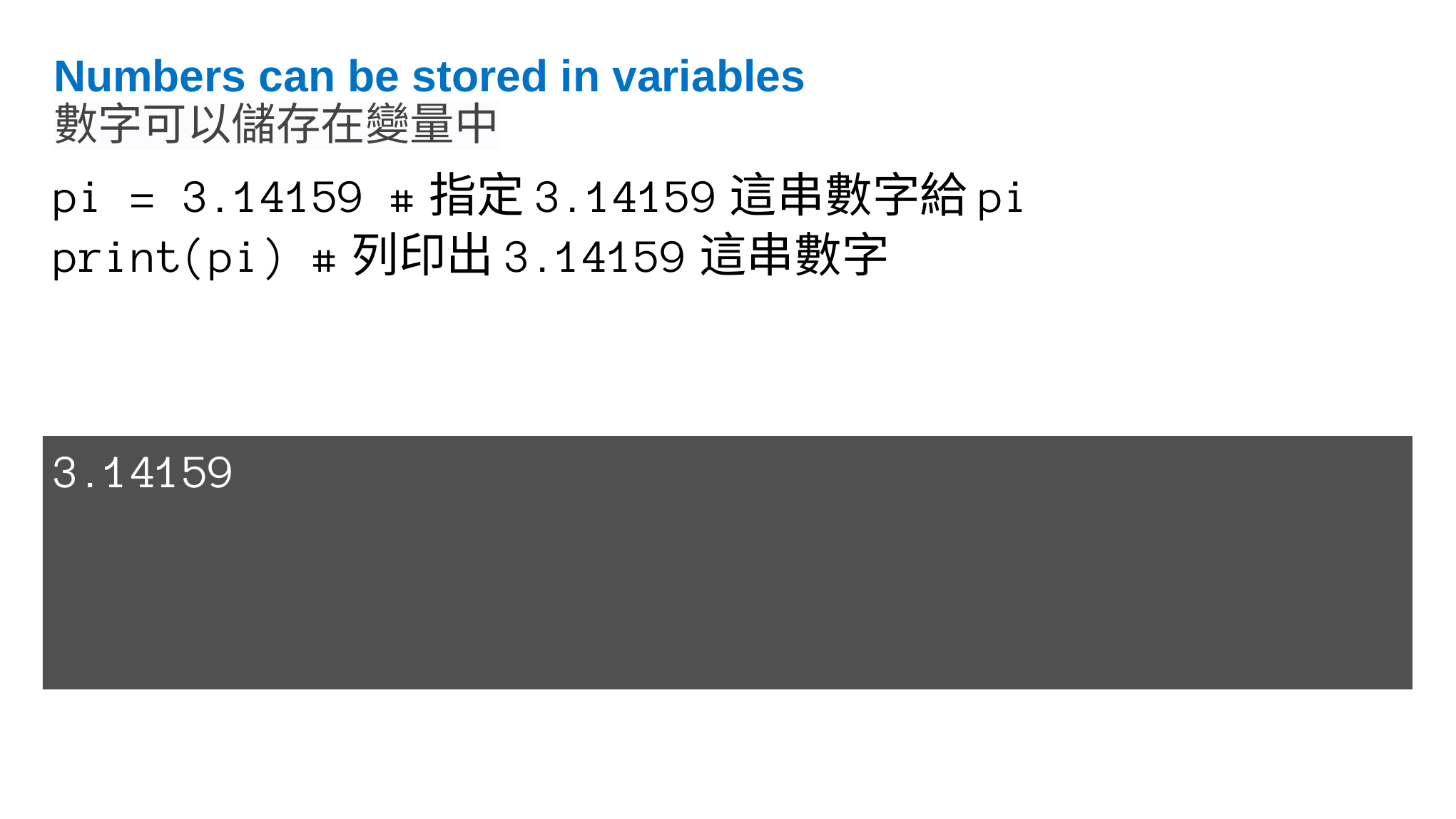

# Numbers can be stored in variables
數字可以儲存在變量中
pi = 3.14159 #指定3.14159這串數字給pi
print(pi) #列印出3.14159這串數字

3.14159